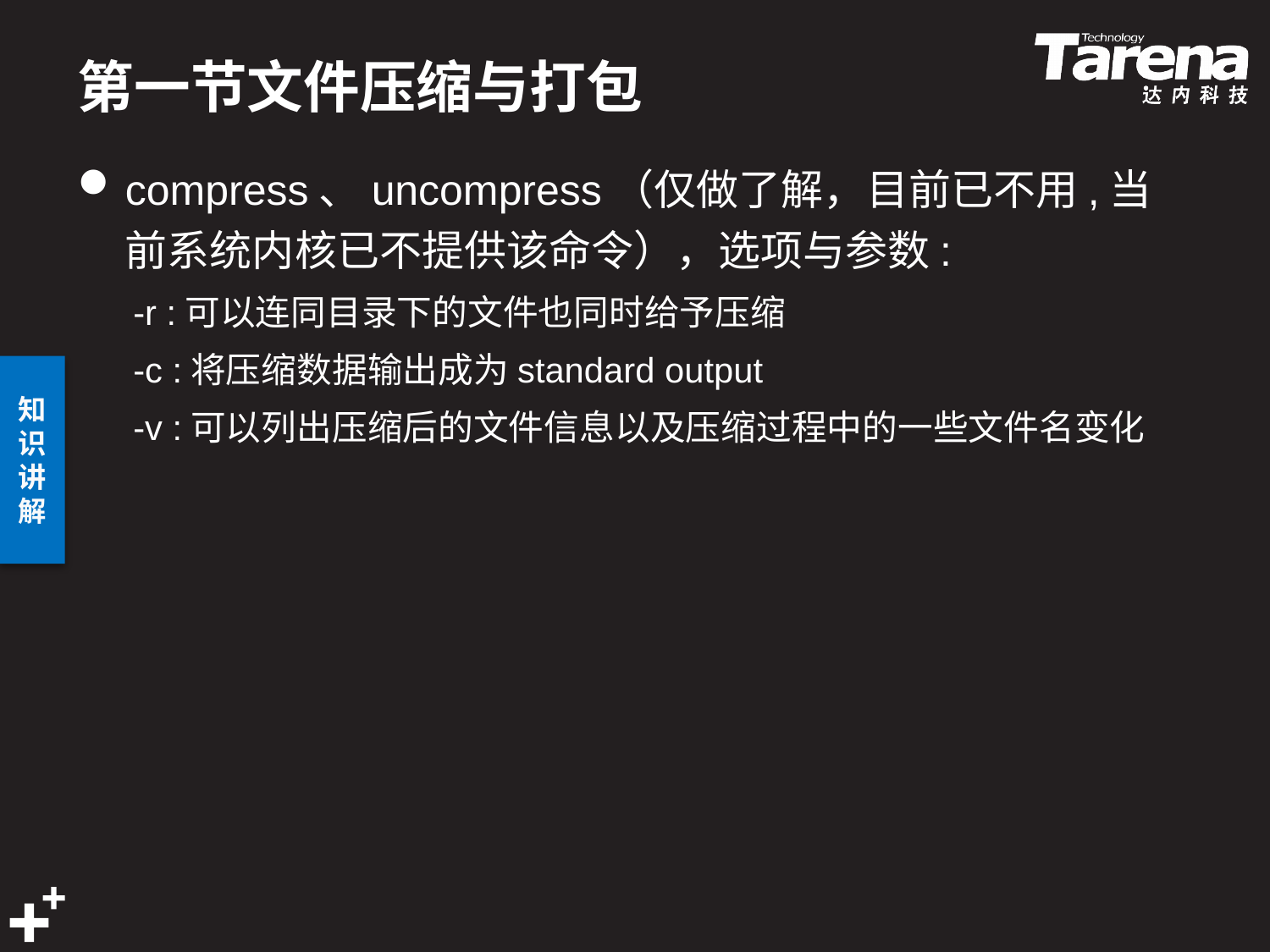

# 第一节文件压缩与打包
compress、uncompress（仅做了解，目前已不用,当前系统内核已不提供该命令），选项与参数:
-r :可以连同目录下的文件也同时给予压缩
-c :将压缩数据输出成为standard output
-v :可以列出压缩后的文件信息以及压缩过程中的一些文件名变化